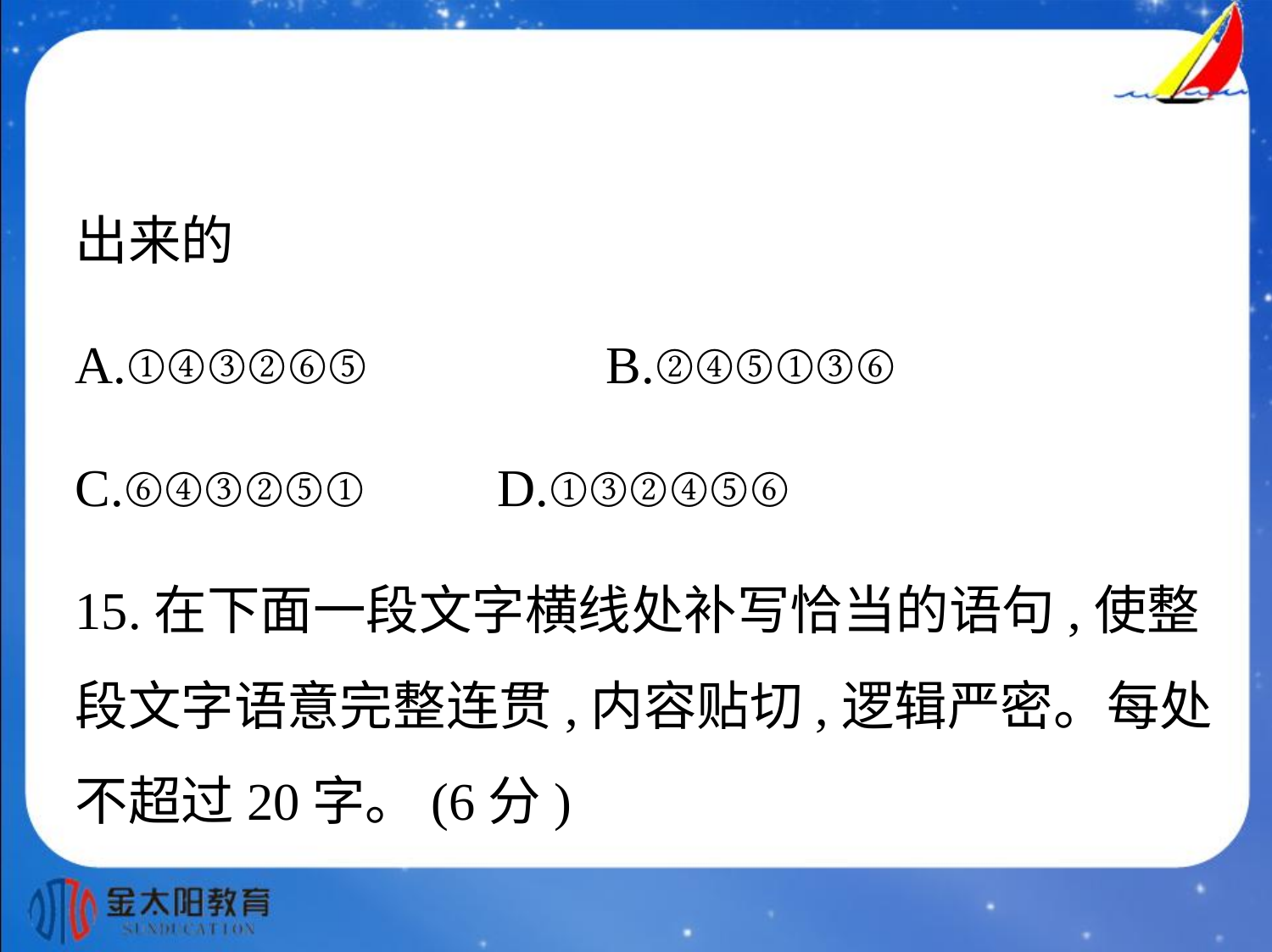

出来的
A.①④③②⑥⑤　　　　B.②④⑤①③⑥
C.⑥④③②⑤①　　D.①③②④⑤⑥
15.在下面一段文字横线处补写恰当的语句,使整
段文字语意完整连贯,内容贴切,逻辑严密。每处
不超过20字。(6分)